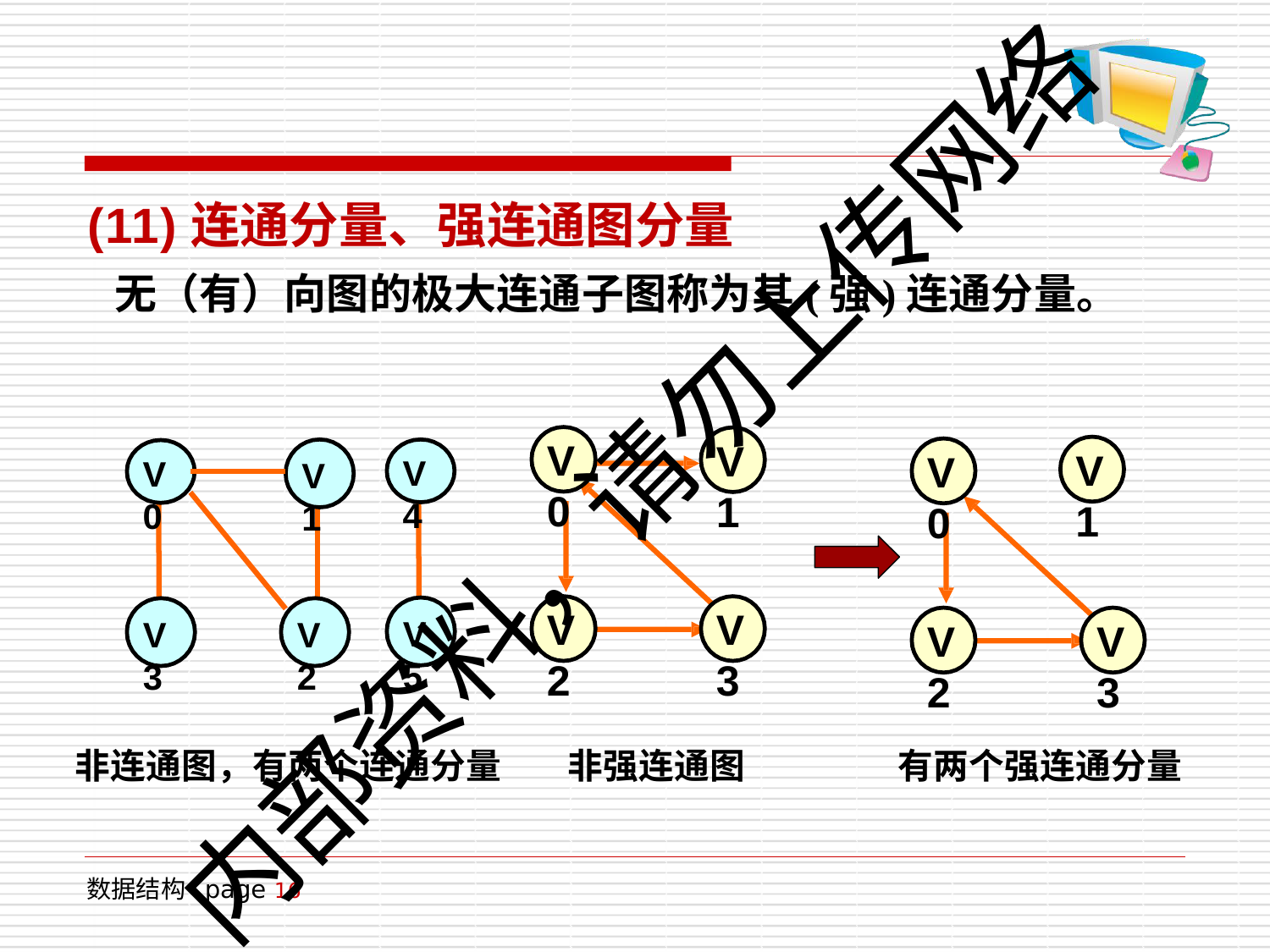

# (11)连通分量、强连通图分量
无（有）向图的极大连通子图称为其(强)连通分量。

内部资料，请勿上传网络
V0
V1

V1
V0
V4
V0
V1

V2
V3

V5
V3
V2
V2
V3

非连通图，有两个连通分量
非强连通图
有两个强连通分量

数据结构 page 16